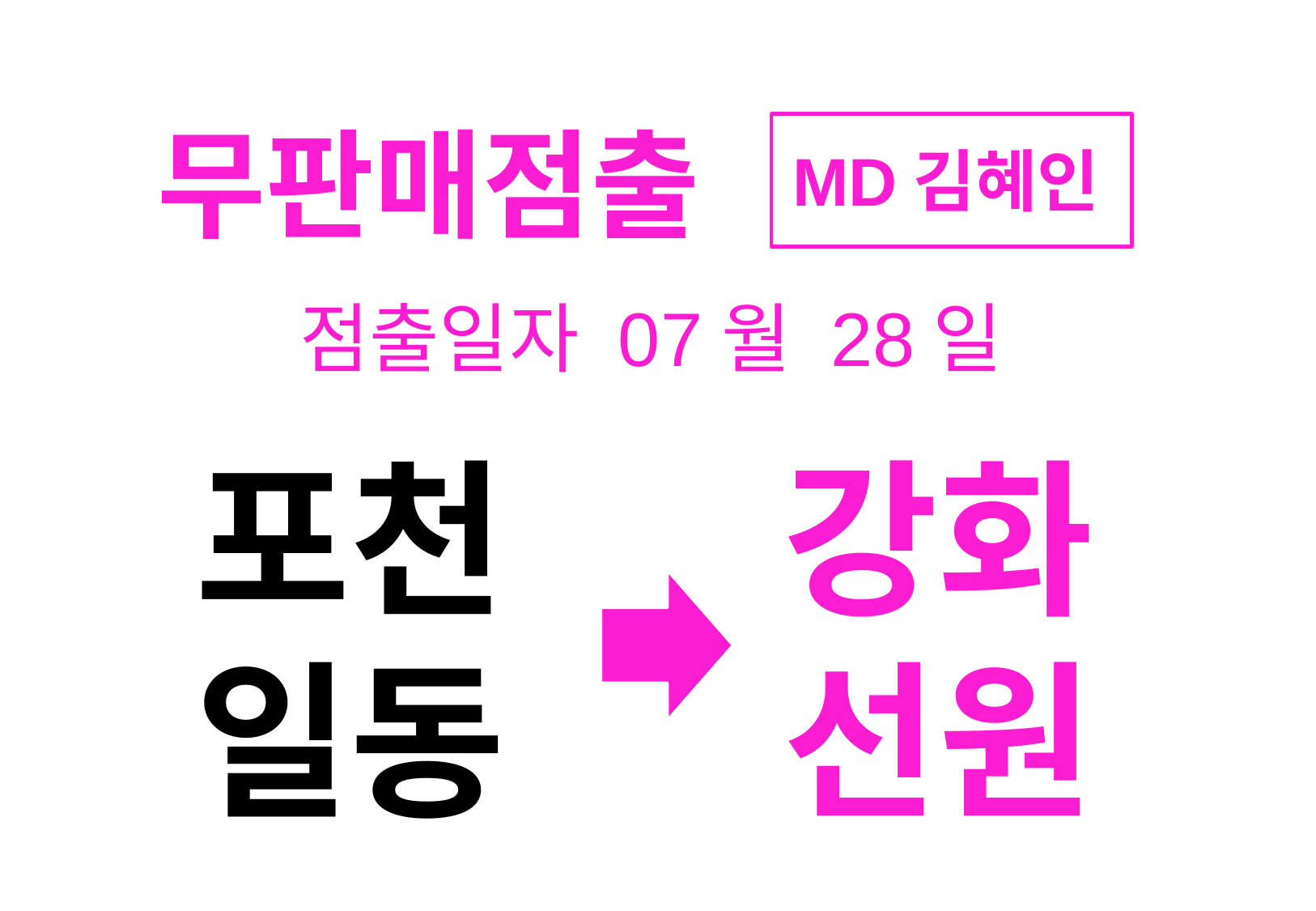

무판매점출

MD김혜인
점출일자 07월 28일
포천
일동
강화
선원